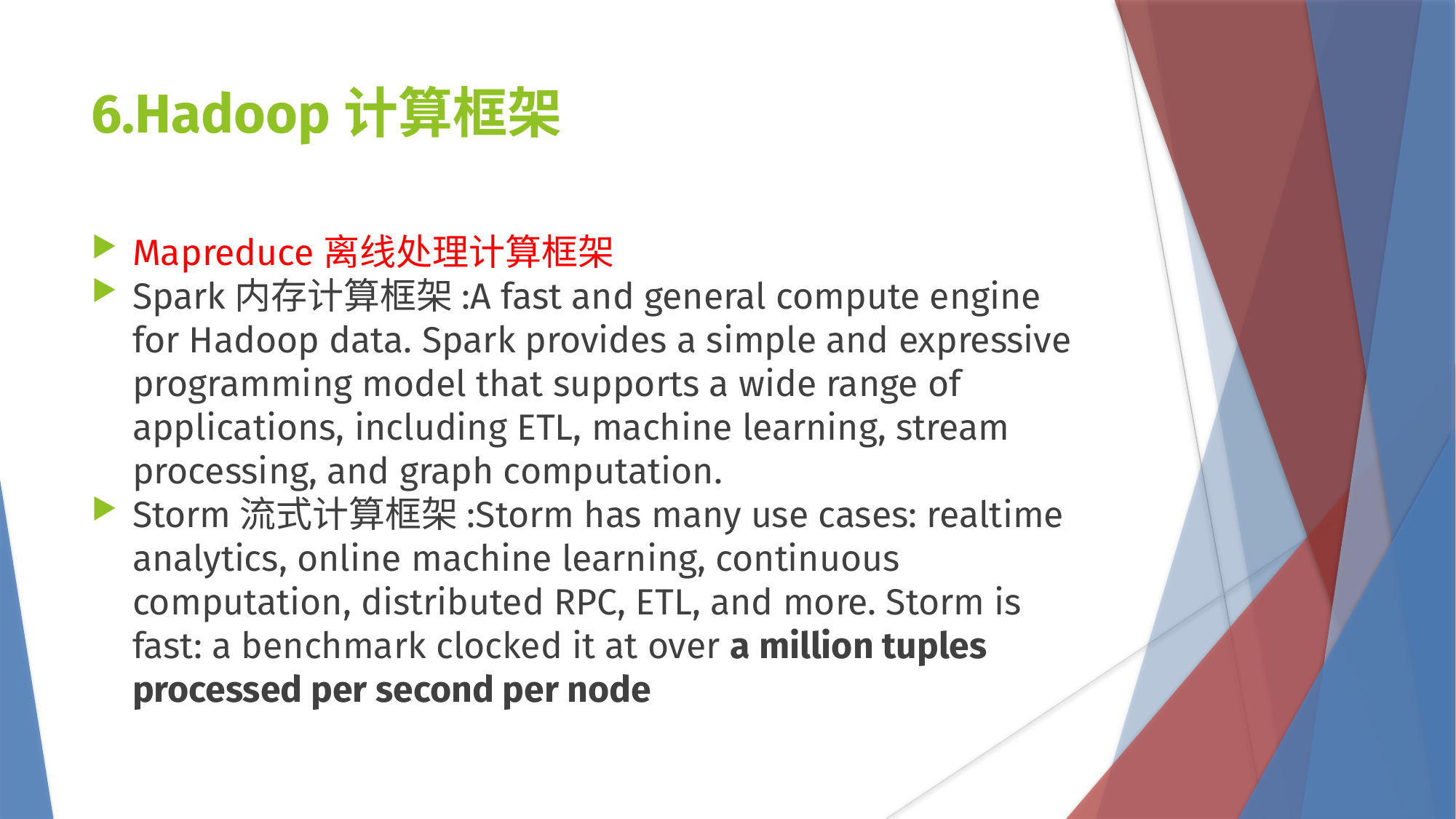

6.Hadoop计算框架

Mapreduce离线处理计算框架
Spark内存计算框架:A fast and general compute engine for Hadoop data. Spark provides a simple and expressive programming model that supports a wide range of applications, including ETL, machine learning, stream processing, and graph computation.
Storm流式计算框架:Storm has many use cases: realtime analytics, online machine learning, continuous computation, distributed RPC, ETL, and more. Storm is fast: a benchmark clocked it at over a million tuples processed per second per node